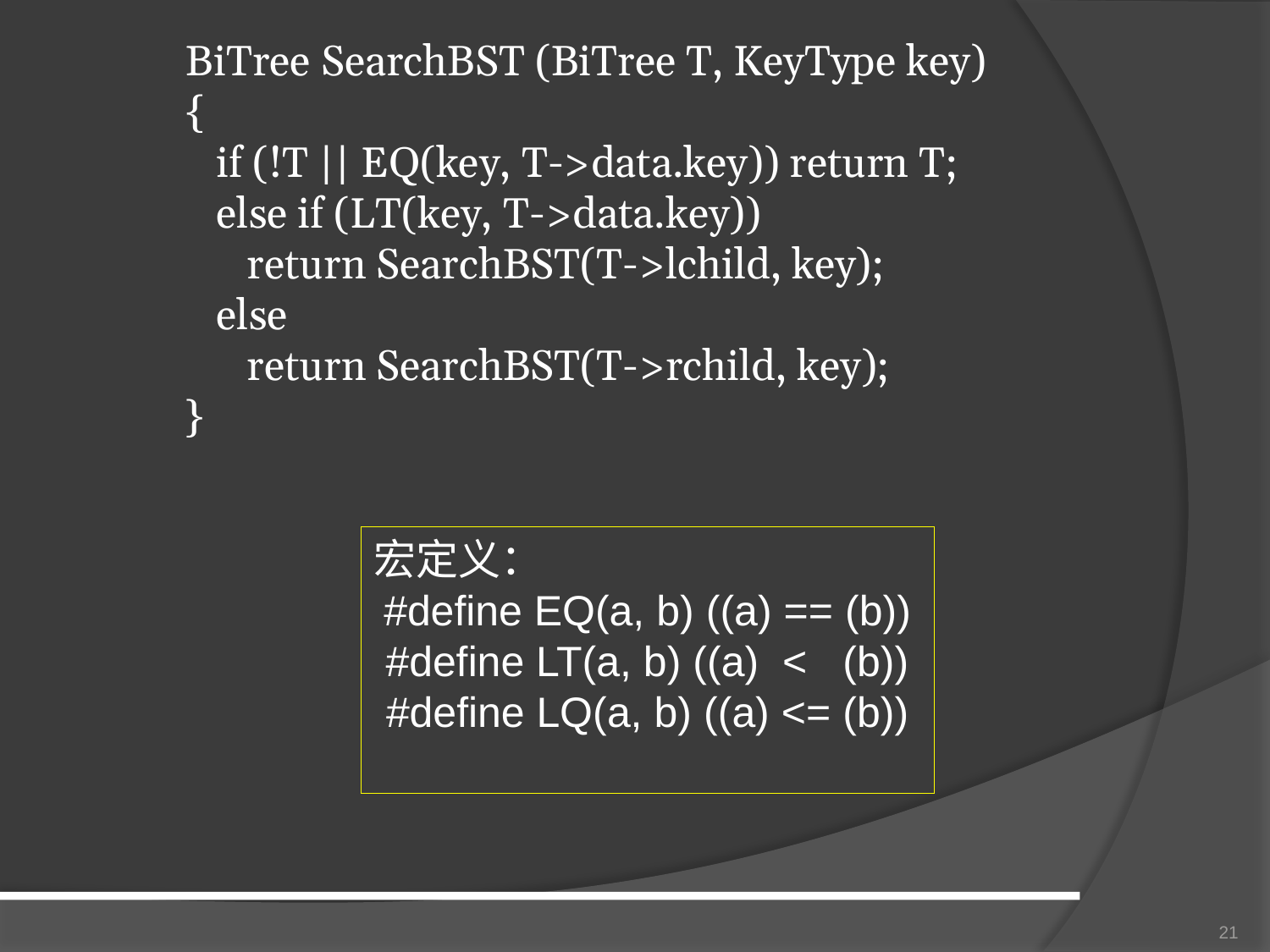

BiTree SearchBST (BiTree T, KeyType key)
{
   if (!T || EQ(key, T->data.key)) return T;
   else if (LT(key, T->data.key))
      return SearchBST(T->lchild, key);
   else
      return SearchBST(T->rchild, key);
}
宏定义：
#define EQ(a, b) ((a) == (b))
#define LT(a, b) ((a)  <   (b))
#define LQ(a, b) ((a) <= (b))

21